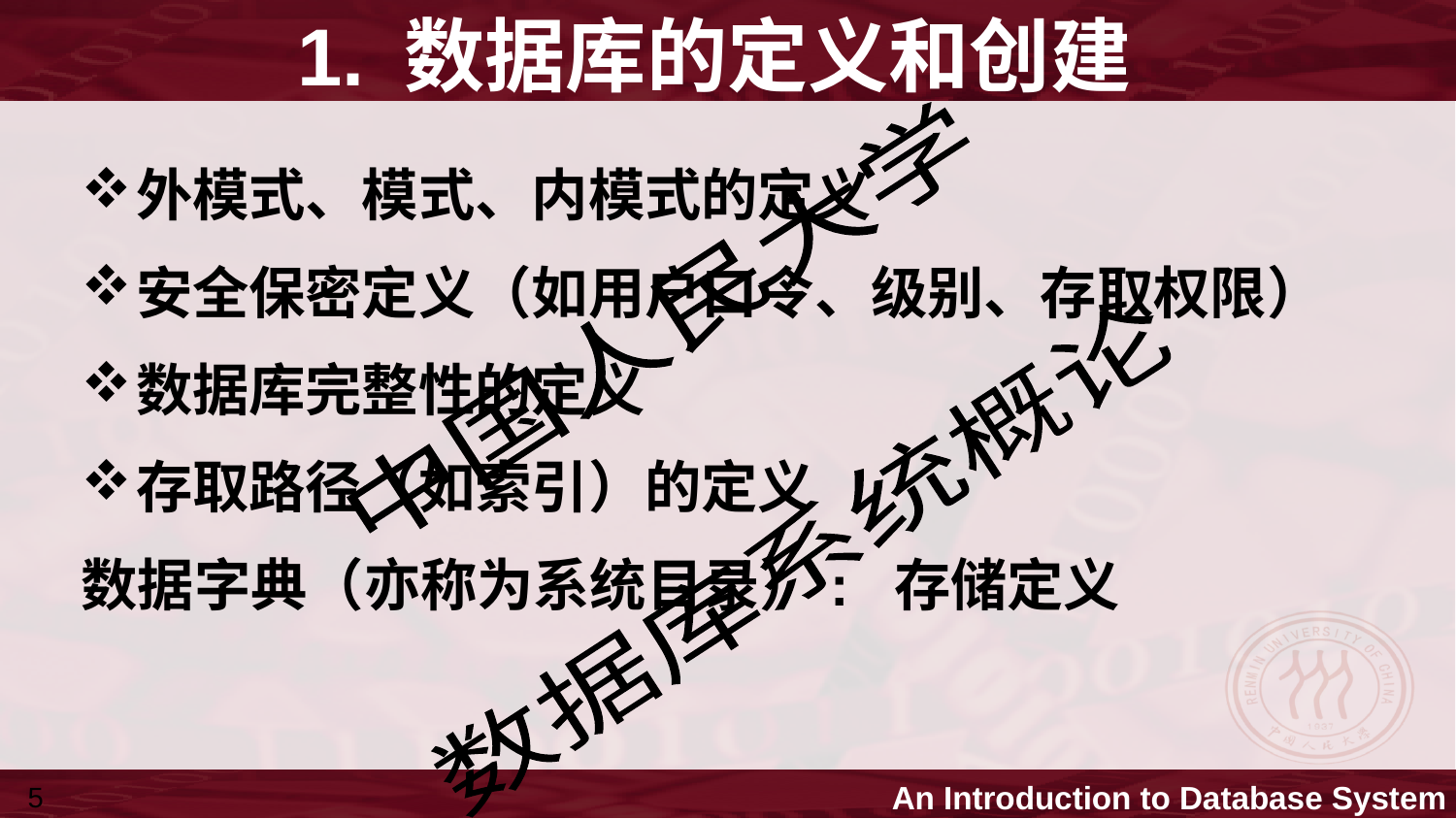

# 1. 数据库的定义和创建
外模式、模式、内模式的定义
安全保密定义（如用户口令、级别、存取权限）
数据库完整性的定义
存取路径（如索引）的定义
数据字典（亦称为系统目录）:  存储定义
5